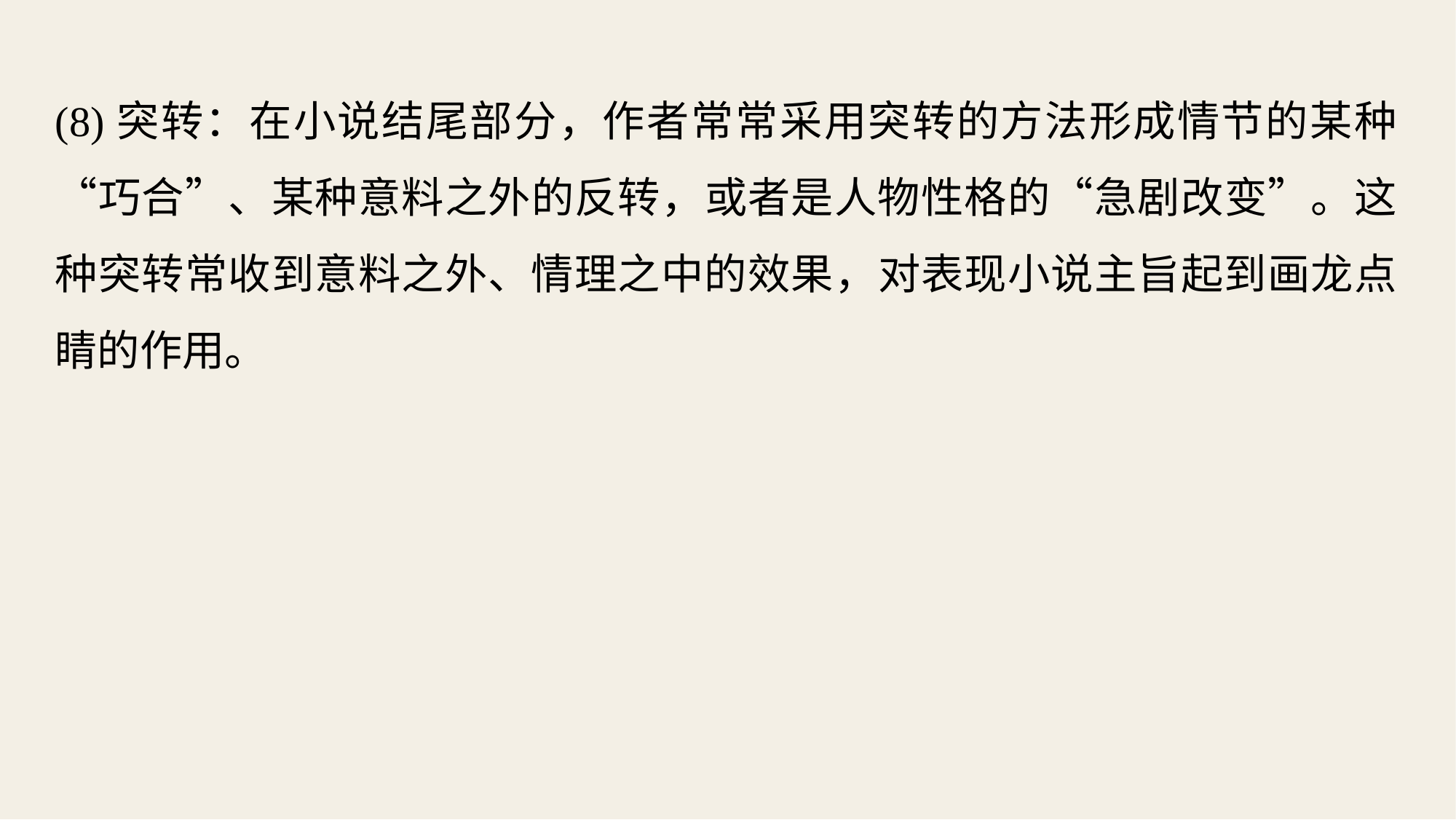

(8)突转：在小说结尾部分，作者常常采用突转的方法形成情节的某种“巧合”、某种意料之外的反转，或者是人物性格的“急剧改变”。这种突转常收到意料之外、情理之中的效果，对表现小说主旨起到画龙点睛的作用。